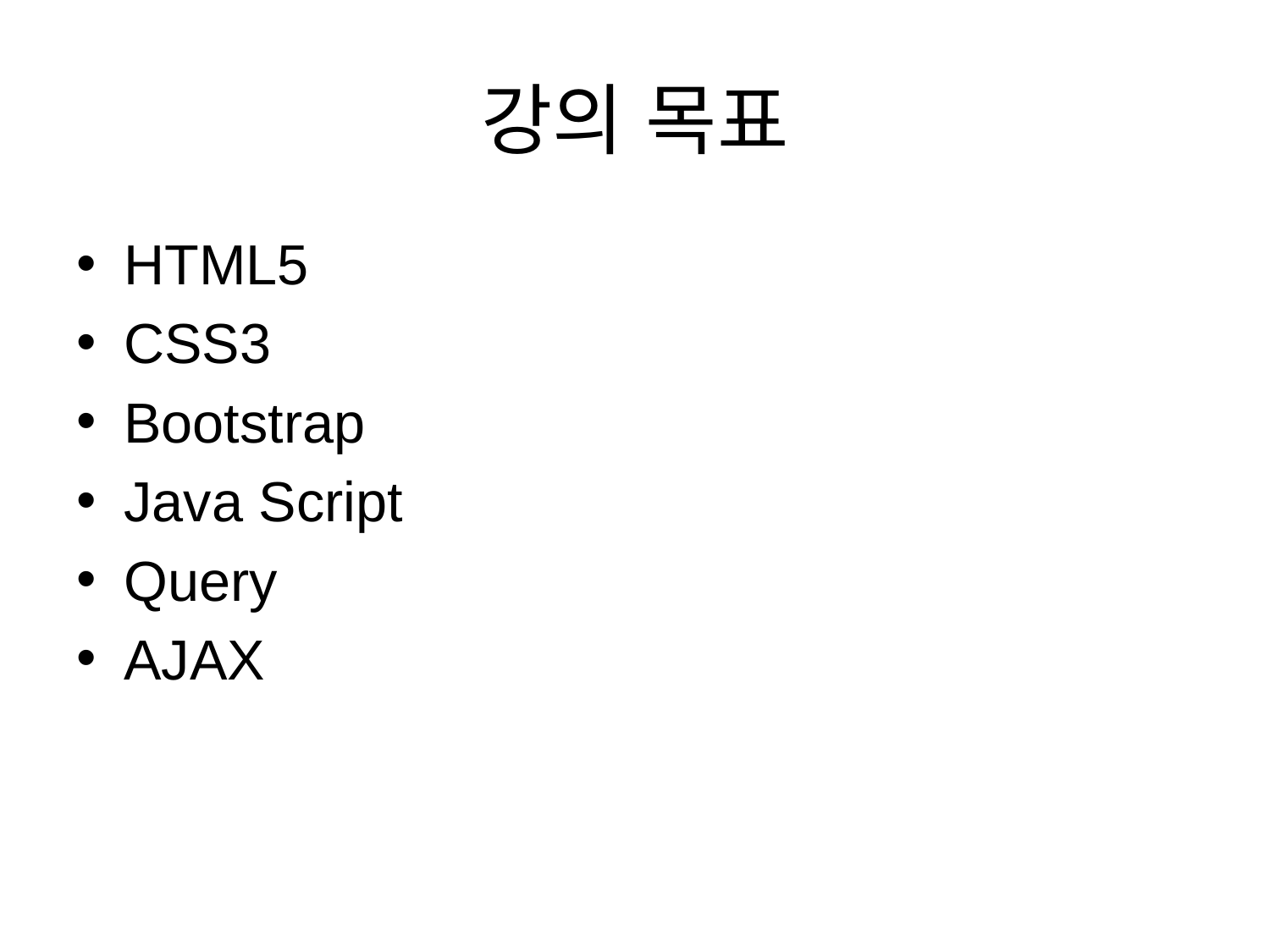

# 강의 목표
HTML5
CSS3
Bootstrap
Java Script
Query
AJAX